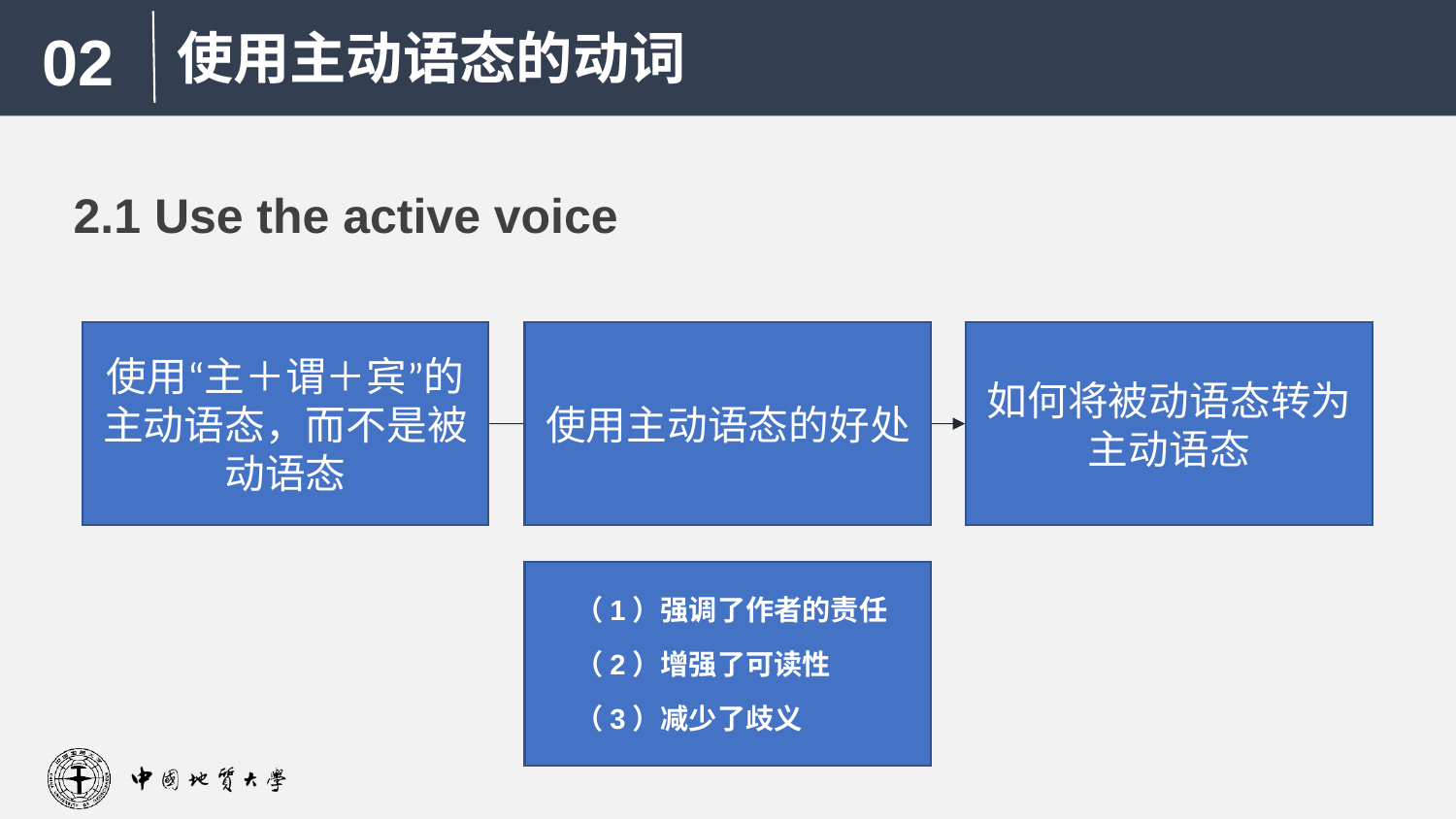

使用主动语态的动词
02
2.1 Use the active voice

使用“主＋谓＋宾”的主动语态，而不是被动语态

使用主动语态的好处
如何将被动语态转为主动语态

（1）强调了作者的责任
（2）增强了可读性
（3）减少了歧义
9